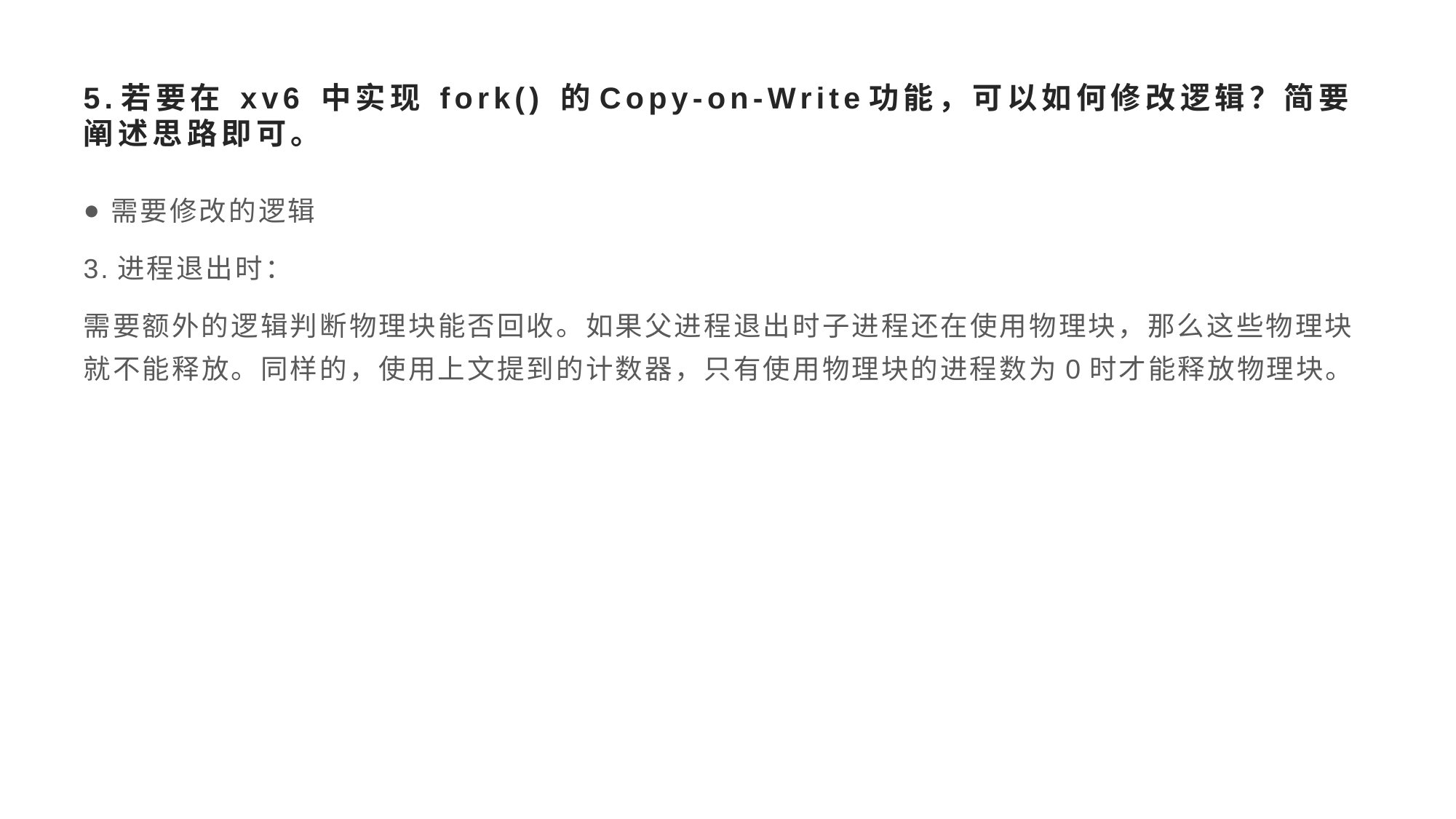

# 5.若要在 xv6 中实现 fork() 的Copy-on-Write功能，可以如何修改逻辑？简要阐述思路即可。
需要修改的逻辑
3.进程退出时：
需要额外的逻辑判断物理块能否回收。如果父进程退出时子进程还在使用物理块，那么这些物理块就不能释放。同样的，使用上文提到的计数器，只有使用物理块的进程数为0时才能释放物理块。